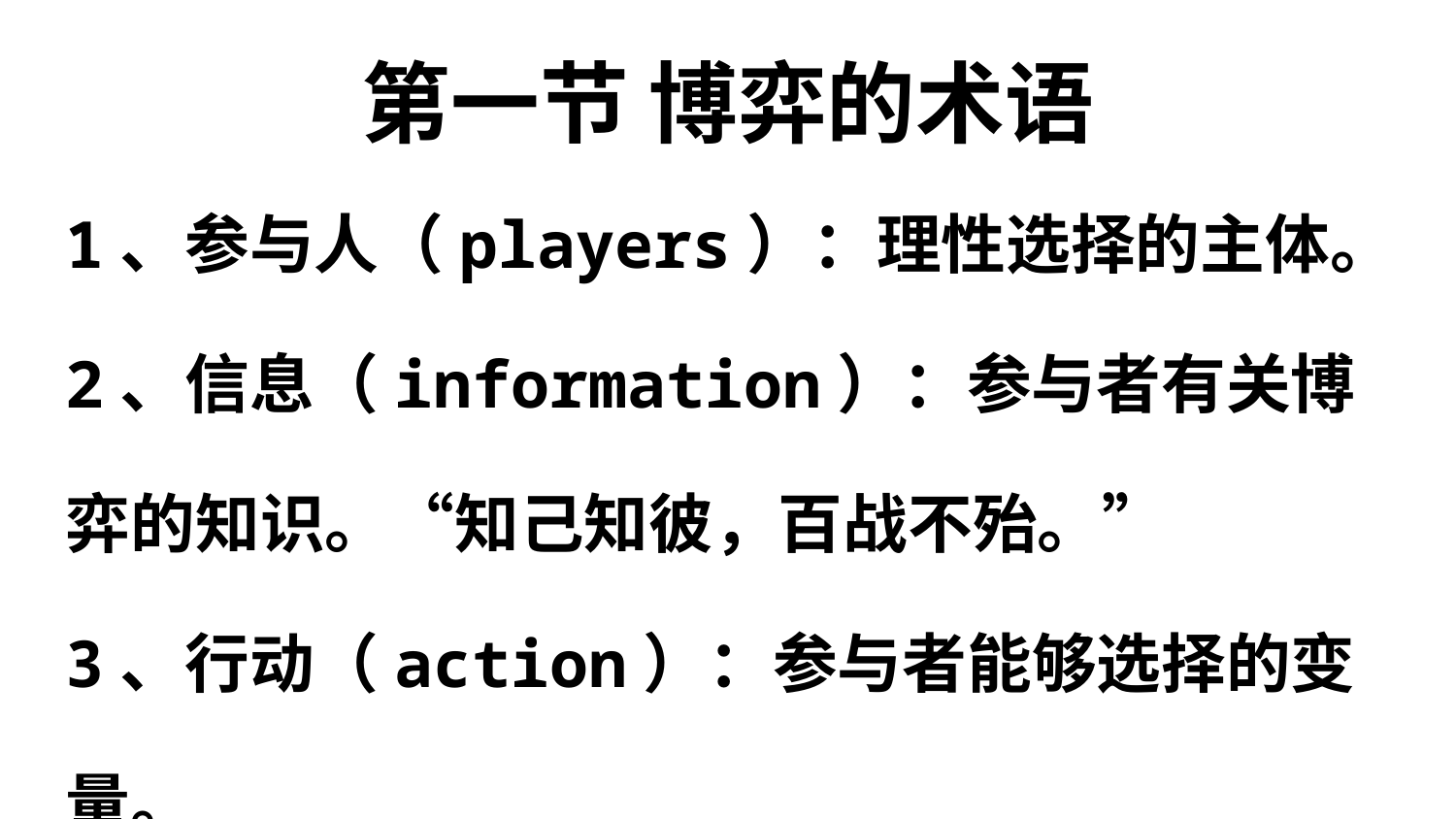

第一节 博弈的术语
1、参与人（players）：理性选择的主体。
2、信息（information）：参与者有关博弈的知识。“知己知彼，百战不殆。”
3、行动（action）：参与者能够选择的变量。